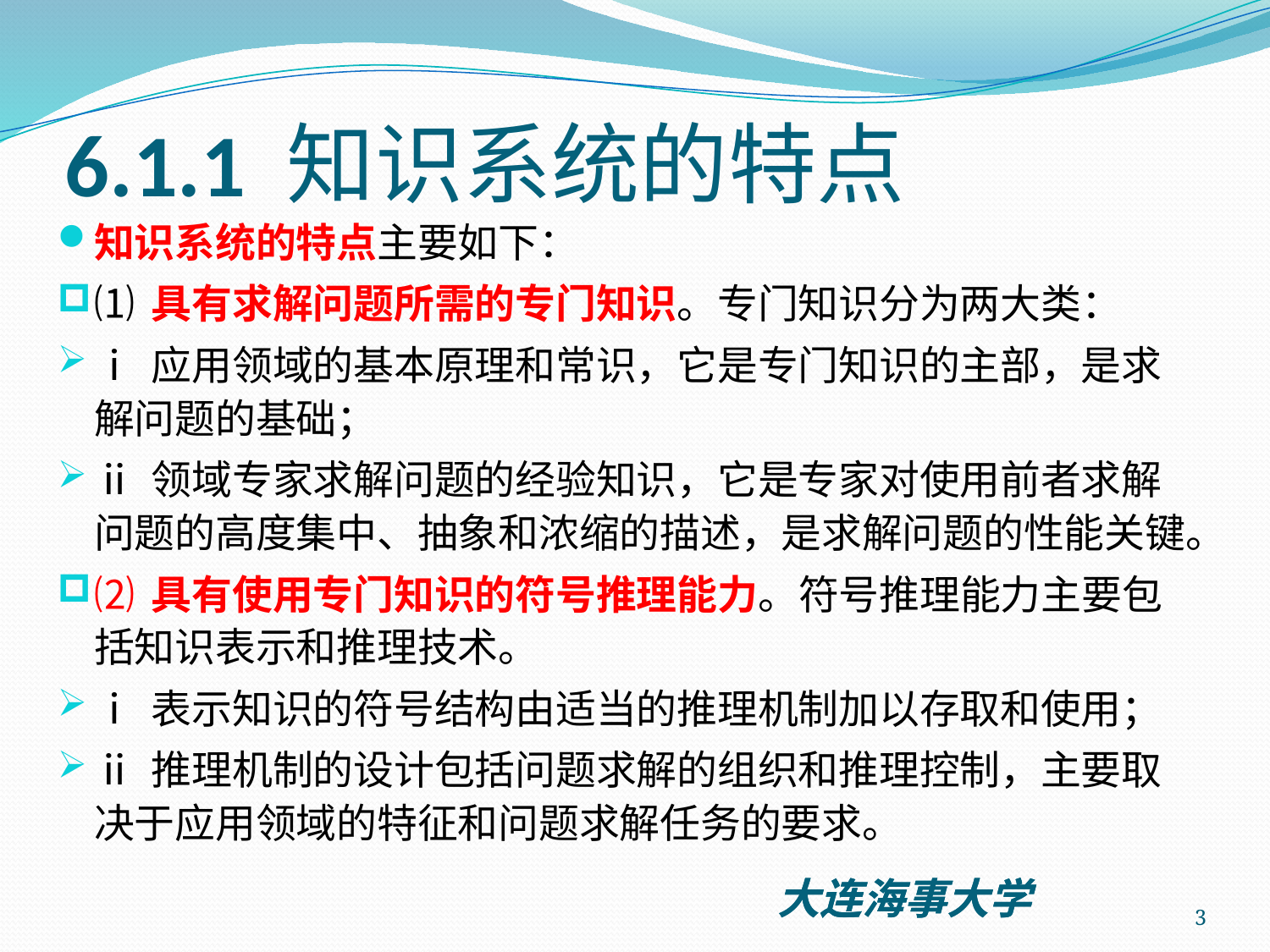

# 6.1.1 知识系统的特点
知识系统的特点主要如下：
⑴ 具有求解问题所需的专门知识。专门知识分为两大类：
ⅰ 应用领域的基本原理和常识，它是专门知识的主部，是求解问题的基础；
ⅱ 领域专家求解问题的经验知识，它是专家对使用前者求解问题的高度集中、抽象和浓缩的描述，是求解问题的性能关键。
⑵ 具有使用专门知识的符号推理能力。符号推理能力主要包括知识表示和推理技术。
ⅰ 表示知识的符号结构由适当的推理机制加以存取和使用；
ⅱ 推理机制的设计包括问题求解的组织和推理控制，主要取决于应用领域的特征和问题求解任务的要求。

3